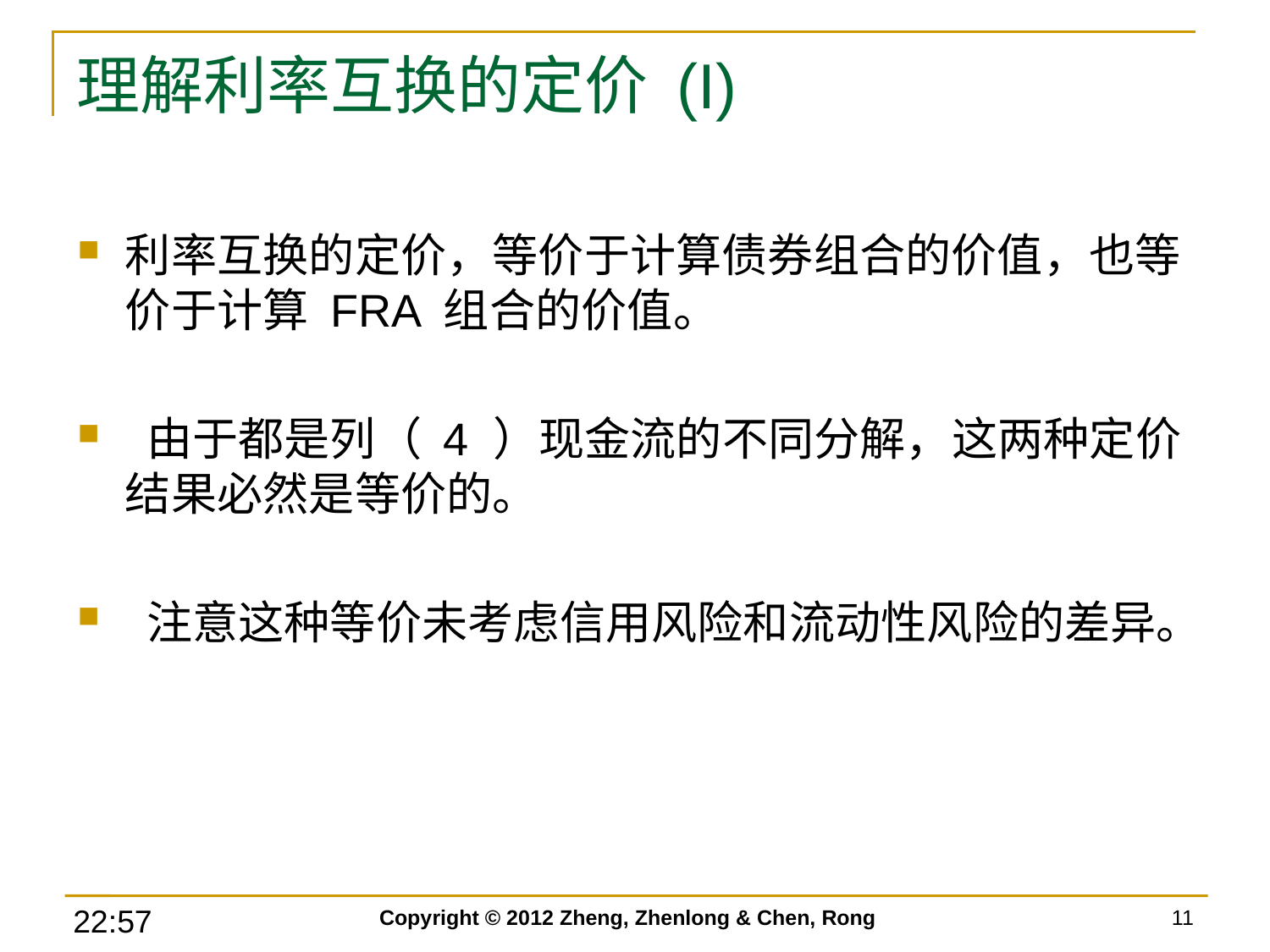

# 理解利率互换的定价 (I)

利率互换的定价，等价于计算债券组合的价值，也等价于计算 FRA 组合的价值。

 由于都是列（ 4 ）现金流的不同分解，这两种定价结果必然是等价的。

 注意这种等价未考虑信用风险和流动性风险的差异。
Copyright © 2012 Zheng, Zhenlong & Chen, Rong
11